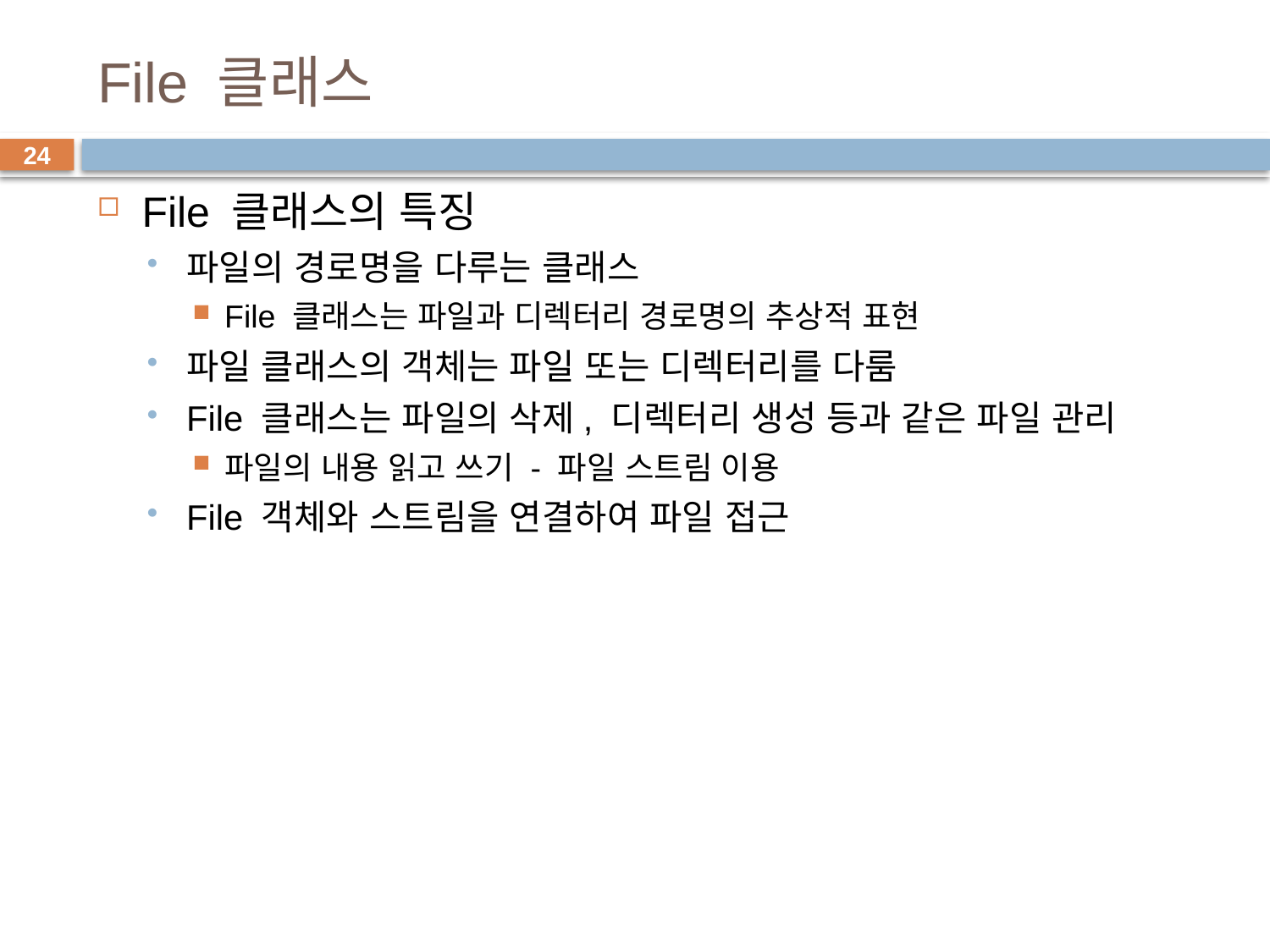

# File 클래스
24
File 클래스의 특징
파일의 경로명을 다루는 클래스
File 클래스는 파일과 디렉터리 경로명의 추상적 표현
파일 클래스의 객체는 파일 또는 디렉터리를 다룸
File 클래스는 파일의 삭제, 디렉터리 생성 등과 같은 파일 관리
파일의 내용 읽고 쓰기 - 파일 스트림 이용
File 객체와 스트림을 연결하여 파일 접근